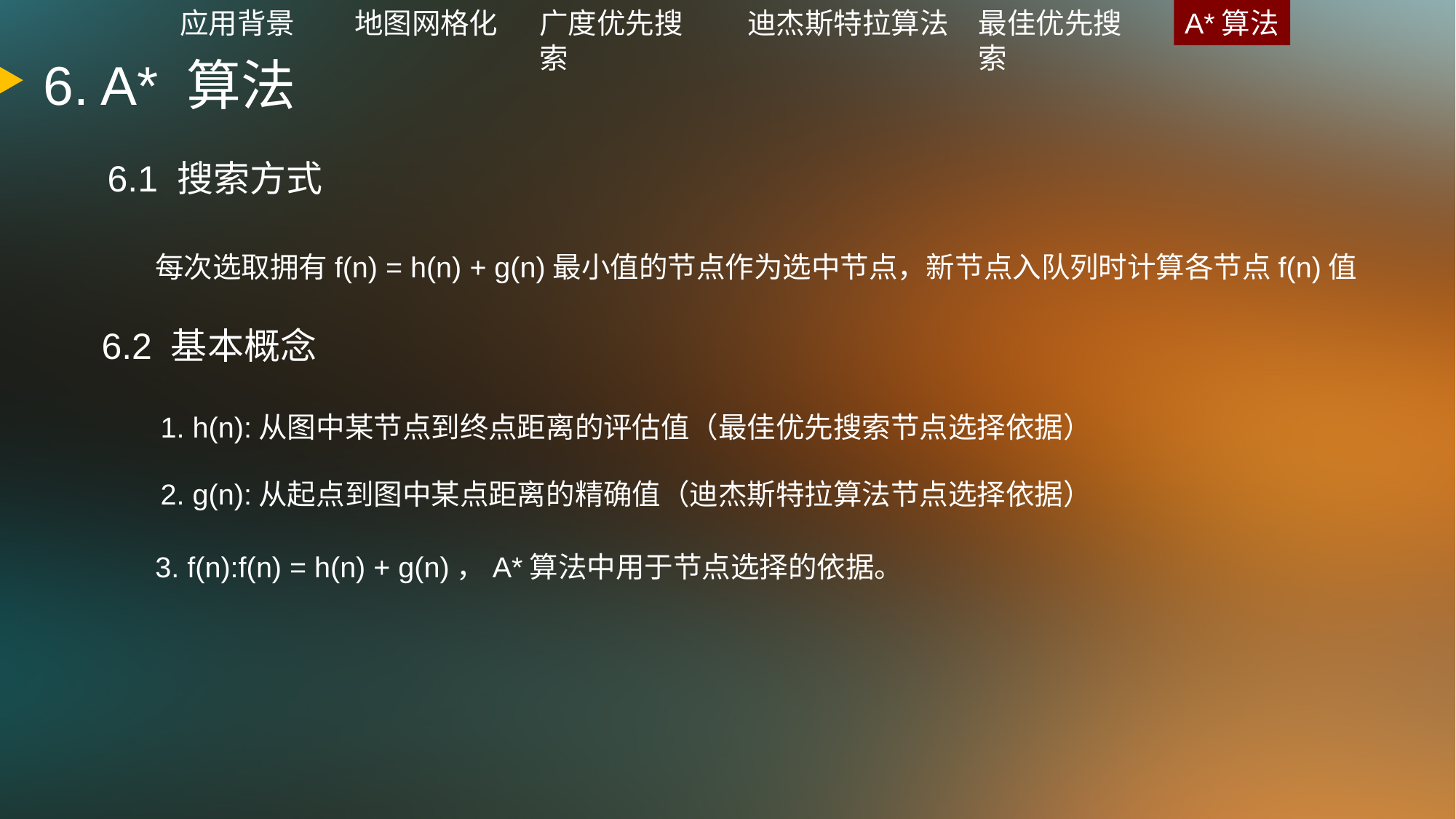

应用背景
地图网格化
广度优先搜索
迪杰斯特拉算法
最佳优先搜索
A*算法
6. A* 算法

6.1 搜索方式
每次选取拥有f(n) = h(n) + g(n)最小值的节点作为选中节点，新节点入队列时计算各节点f(n)值
6.2 基本概念
1. h(n):从图中某节点到终点距离的评估值（最佳优先搜索节点选择依据）
2. g(n):从起点到图中某点距离的精确值（迪杰斯特拉算法节点选择依据）
3. f(n):f(n) = h(n) + g(n)，A*算法中用于节点选择的依据。